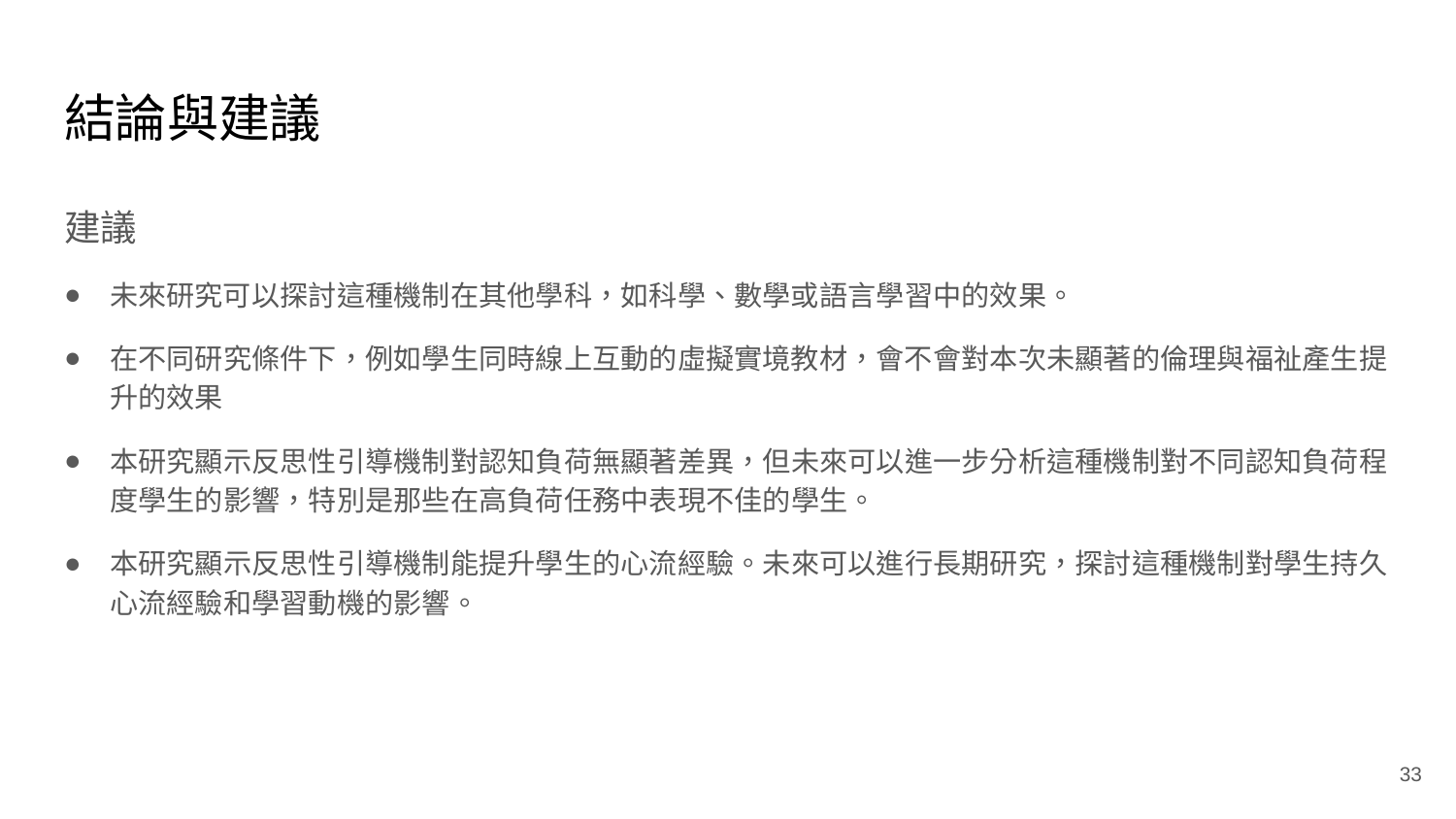

# 結論與建議
建議
未來研究可以探討這種機制在其他學科，如科學、數學或語言學習中的效果。
在不同研究條件下，例如學生同時線上互動的虛擬實境教材，會不會對本次未顯著的倫理與福祉產生提升的效果
本研究顯示反思性引導機制對認知負荷無顯著差異，但未來可以進一步分析這種機制對不同認知負荷程度學生的影響，特別是那些在高負荷任務中表現不佳的學生。
本研究顯示反思性引導機制能提升學生的心流經驗。未來可以進行長期研究，探討這種機制對學生持久心流經驗和學習動機的影響。
33